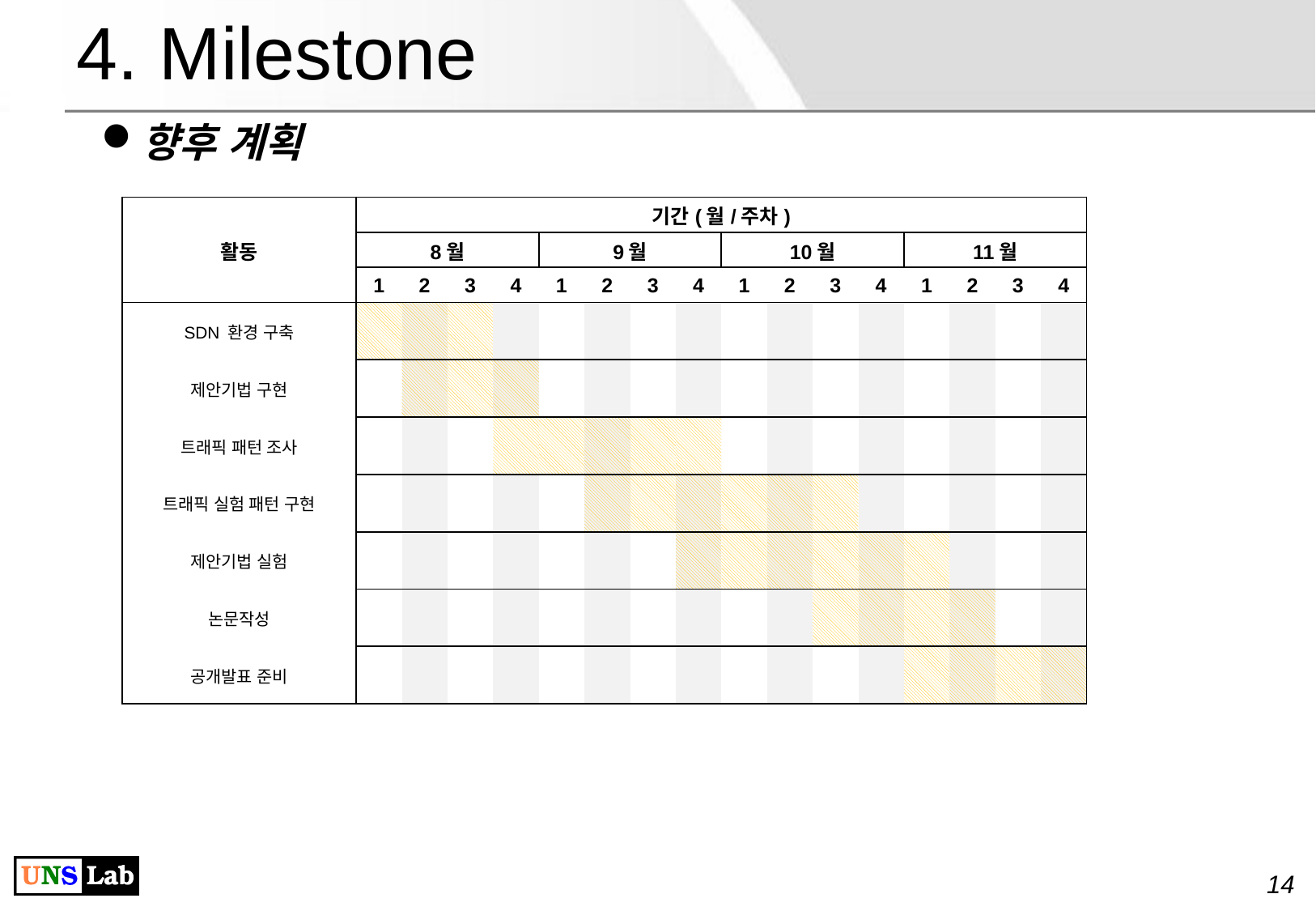

4. Milestone
향후 계획
| 활동 | 기간(월/주차) |  |  |  |  |  |  |  |  |  |  |  |  |  |  |  |
| --- | --- | --- | --- | --- | --- | --- | --- | --- | --- | --- | --- | --- | --- | --- | --- | --- |
|  | 8월 |  |  |  | 9월 |  |  |  | 10월 |  |  |  | 11월 |  |  |  |
|  | 1 | 2 | 3 | 4 | 1 | 2 | 3 | 4 | 1 | 2 | 3 | 4 | 1 | 2 | 3 | 4 |
| SDN 환경 구축 |  |  |  |  |  |  |  |  |  |  |  |  |  |  |  |  |
| 제안기법 구현 |  |  |  |  |  |  |  |  |  |  |  |  |  |  |  |  |
| 트래픽 패턴 조사 |  |  |  |  |  |  |  |  |  |  |  |  |  |  |  |  |
| 트래픽 실험 패턴 구현 |  |  |  |  |  |  |  |  |  |  |  |  |  |  |  |  |
| 제안기법 실험 |  |  |  |  |  |  |  |  |  |  |  |  |  |  |  |  |
| 논문작성 |  |  |  |  |  |  |  |  |  |  |  |  |  |  |  |  |
| 공개발표 준비 |  |  |  |  |  |  |  |  |  |  |  |  |  |  |  |  |